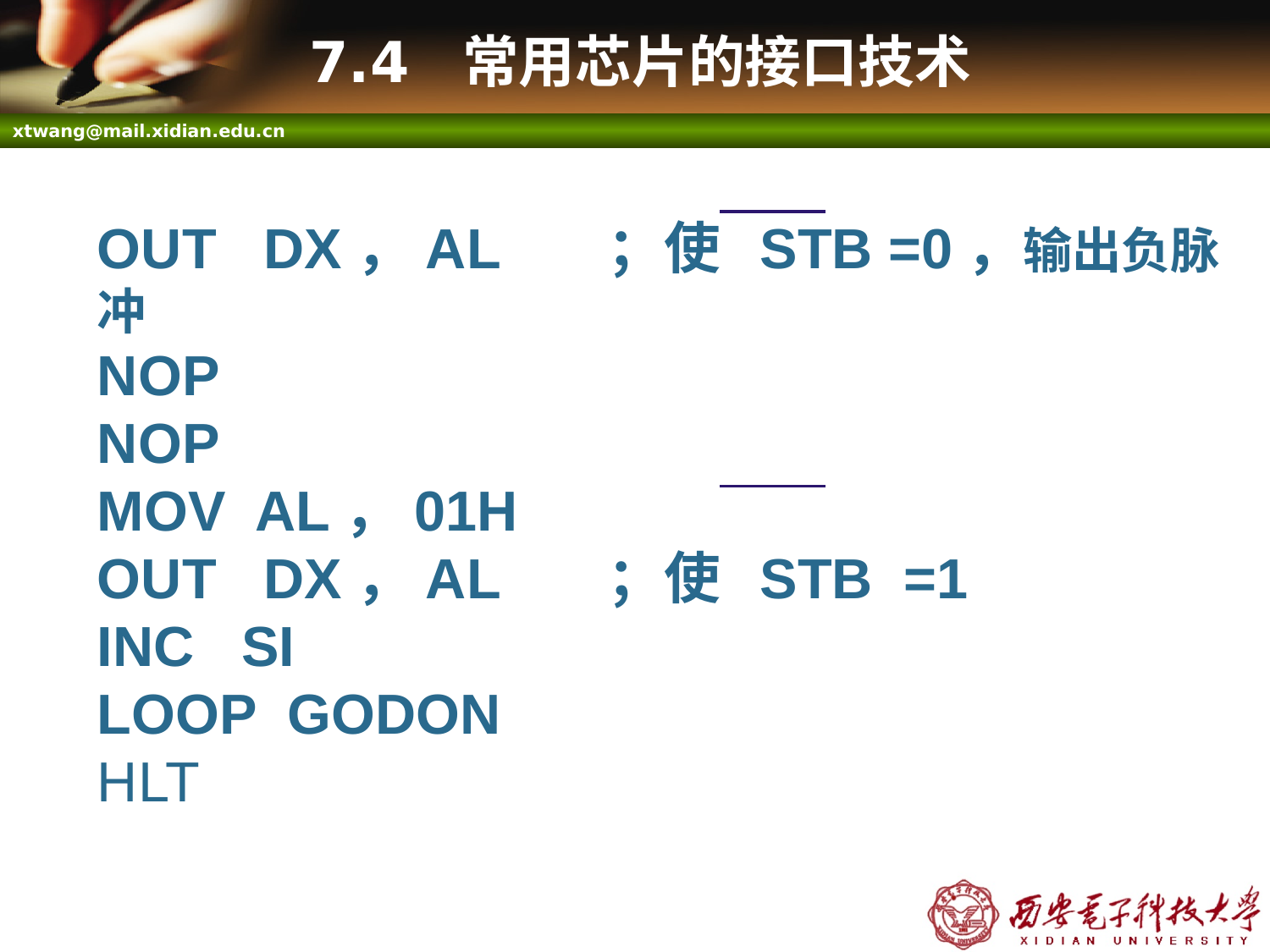

# 7.4  常用芯片的接口技术
OUT   DX，AL      ；使  STB =0，输出负脉冲
NOP
NOP
MOV  AL，01H
OUT   DX，AL      ；使  STB  =1
INC   SI
LOOP  GODON
HLT